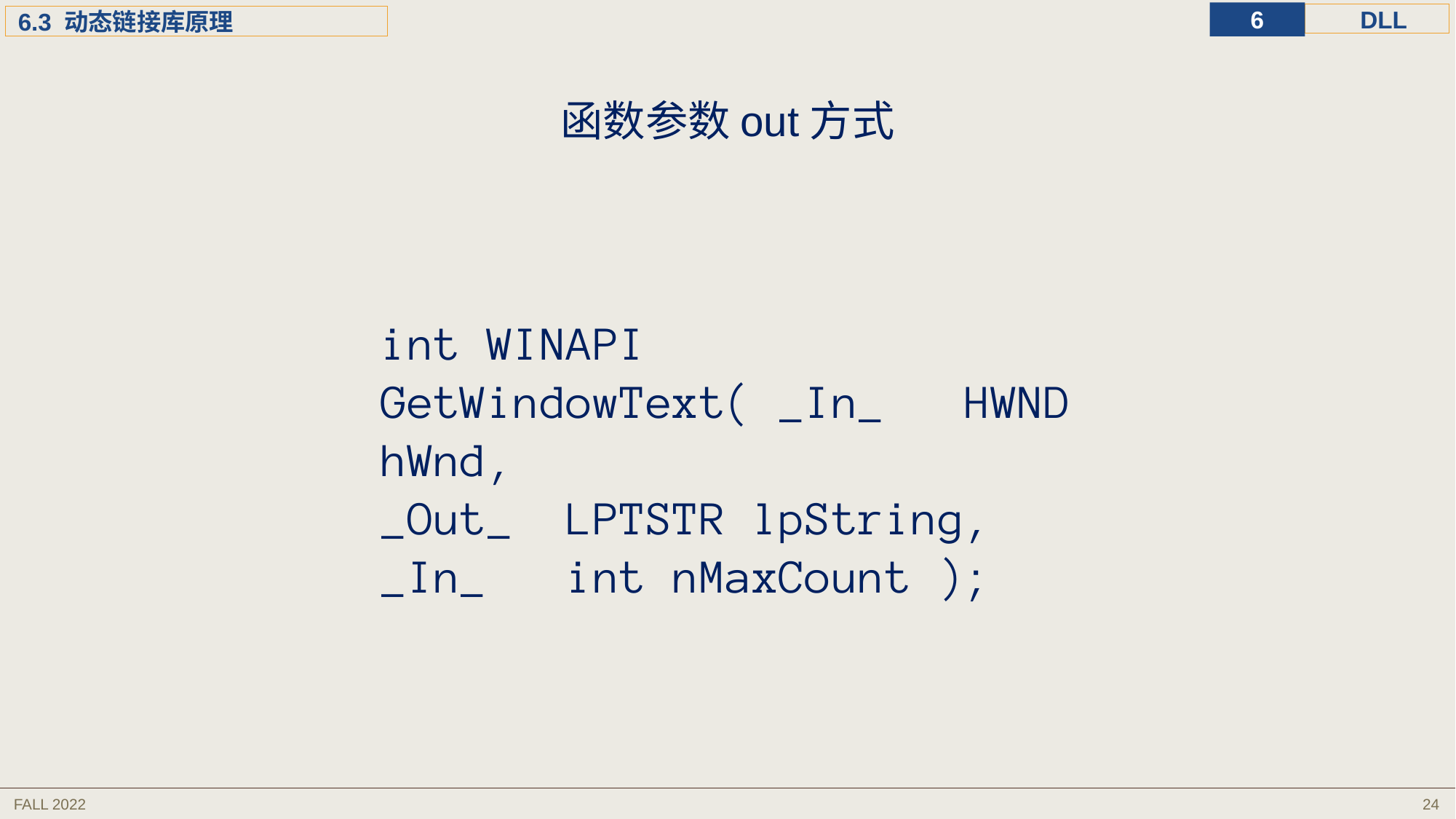

函数参数out方式

int WINAPI GetWindowText( _In_   HWND hWnd,
_Out_  LPTSTR lpString,
_In_   int nMaxCount );